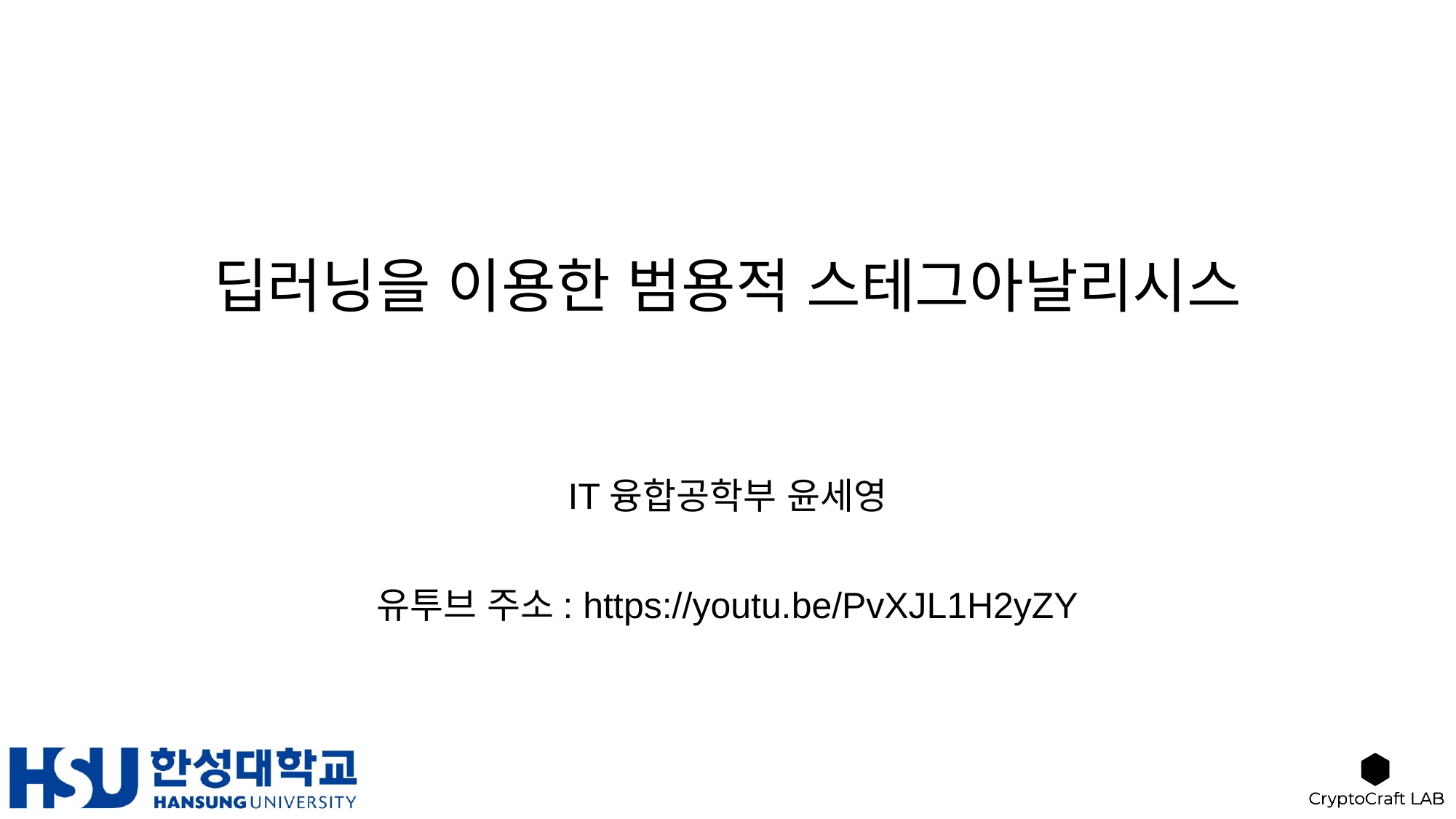

# 딥러닝을 이용한 범용적 스테그아날리시스
IT융합공학부 윤세영

유투브 주소: https://youtu.be/PvXJL1H2yZY